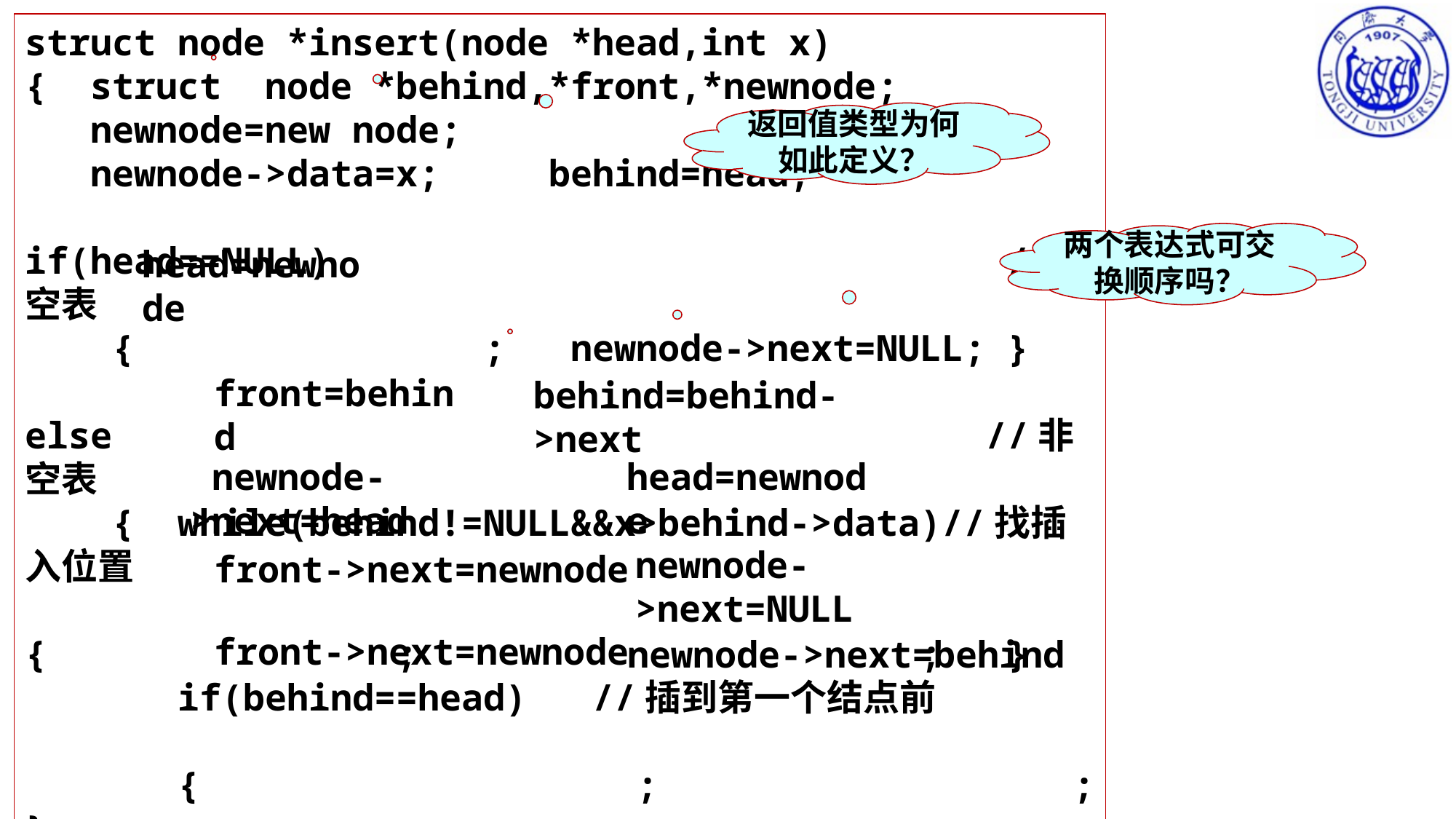

struct node *insert(node *head,int x)
{  struct  node *behind,*front,*newnode;
   newnode=new node;
   newnode->data=x;     behind=head;
   if(head==NULL)                               //空表
    {                ;	newnode->next=NULL; }
   else                                        //非空表
    {  while(behind!=NULL&&x>behind->data)//找插入位置
        {                ;                       ; 	}
       if(behind==head)   //插到第一个结点前
	  {                    ;                   ; }
       else if(behind==NULL)  //插到最后一个结点后
	  {                      ;                     ;}
       else                  //插到front之后,behind之前
        {                     ;                       ;  }
     }
	 return head;
}
返回值类型为何如此定义？
两个表达式可交换顺序吗？
head=newnode
front=behind
behind=behind->next
head=newnode
 newnode->next=head
newnode->next=NULL
front->next=newnode
front->next=newnode
newnode->next=behind